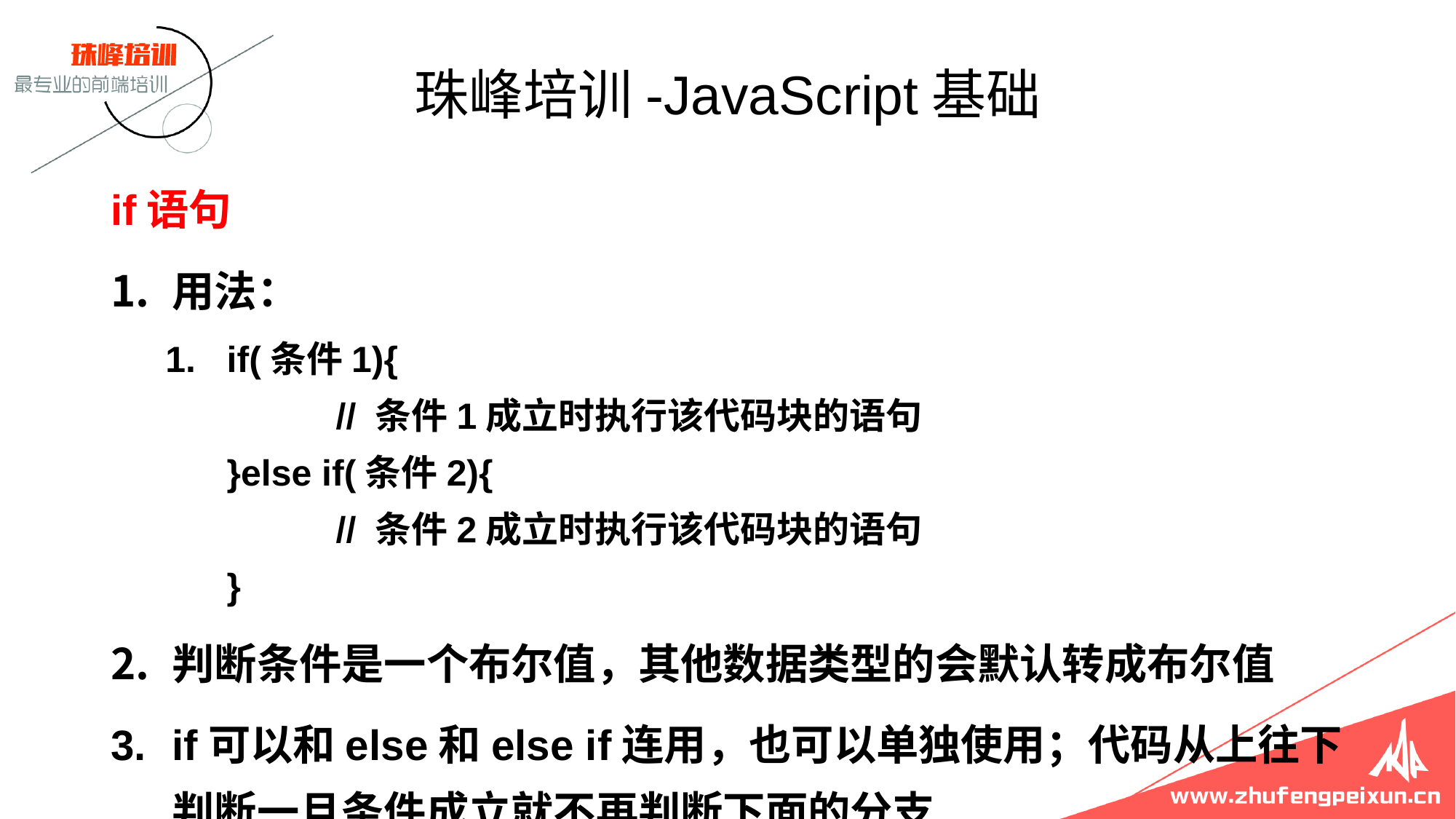

# 珠峰培训-JavaScript基础
if语句
用法：
if(条件1){
	// 条件1成立时执行该代码块的语句
}else if(条件2){
	// 条件2成立时执行该代码块的语句
}
判断条件是一个布尔值，其他数据类型的会默认转成布尔值
if可以和else和else if连用，也可以单独使用；代码从上往下判断一旦条件成立就不再判断下面的分支